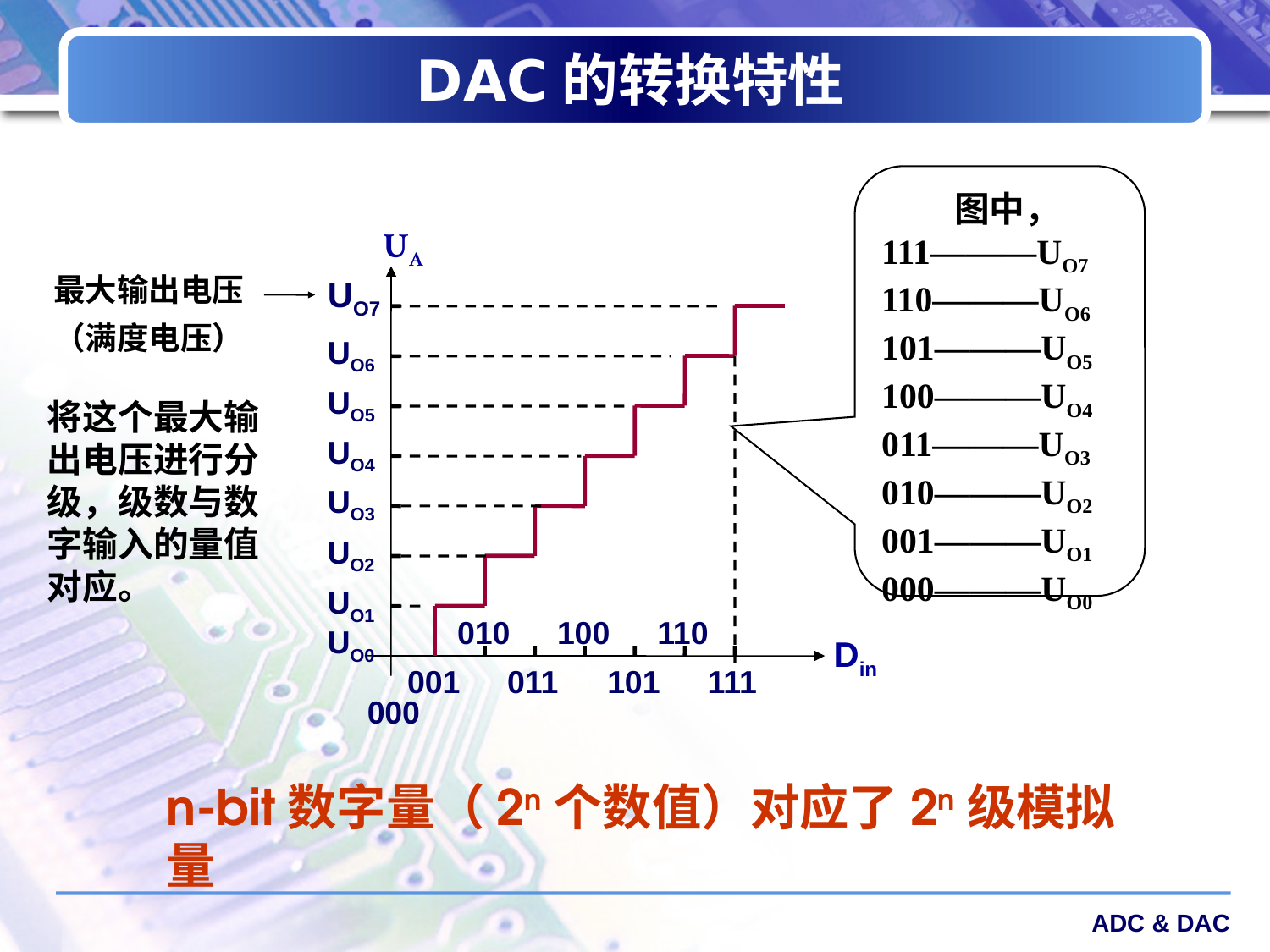

# DAC的转换特性
        图中，
111———UO7
110———UO6
101———UO5
100———UO4
011———UO3
010———UO2
001———UO1
000———UO0
UA
最大输出电压
（满度电压）
UO7

UO6

UO5
将这个最大输出电压进行分级，级数与数字输入的量值对应。

UO4

UO3

UO2

UO1

010
100
110
UO0
Din

001
011
101
111
000
n-bit数字量（2n个数值）对应了2n级模拟量